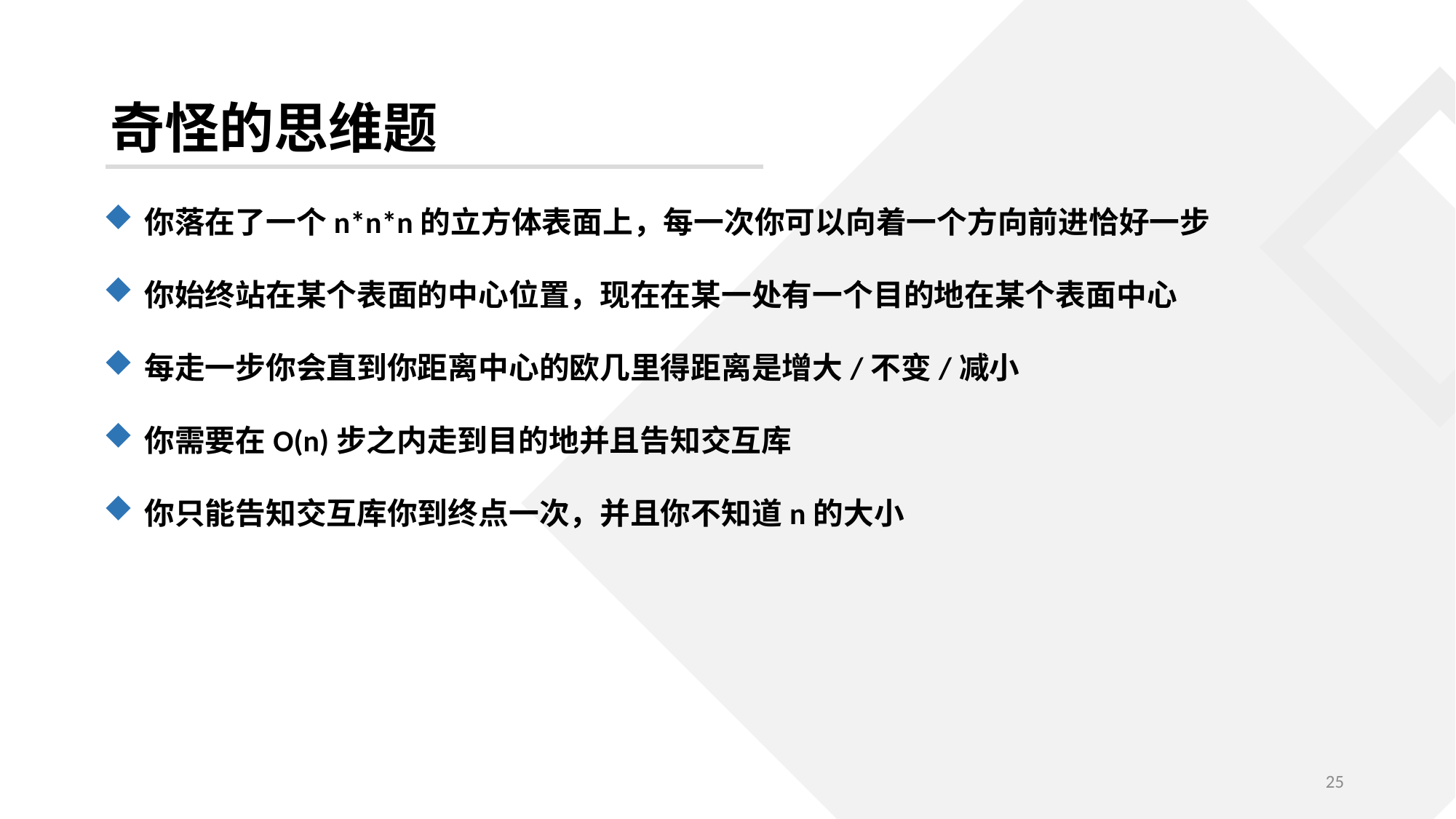

奇怪的思维题
你落在了一个n*n*n的立方体表面上，每一次你可以向着一个方向前进恰好一步

你始终站在某个表面的中心位置，现在在某一处有一个目的地在某个表面中心

每走一步你会直到你距离中心的欧几里得距离是增大/不变/减小

你需要在O(n)步之内走到目的地并且告知交互库

你只能告知交互库你到终点一次，并且你不知道n的大小
25